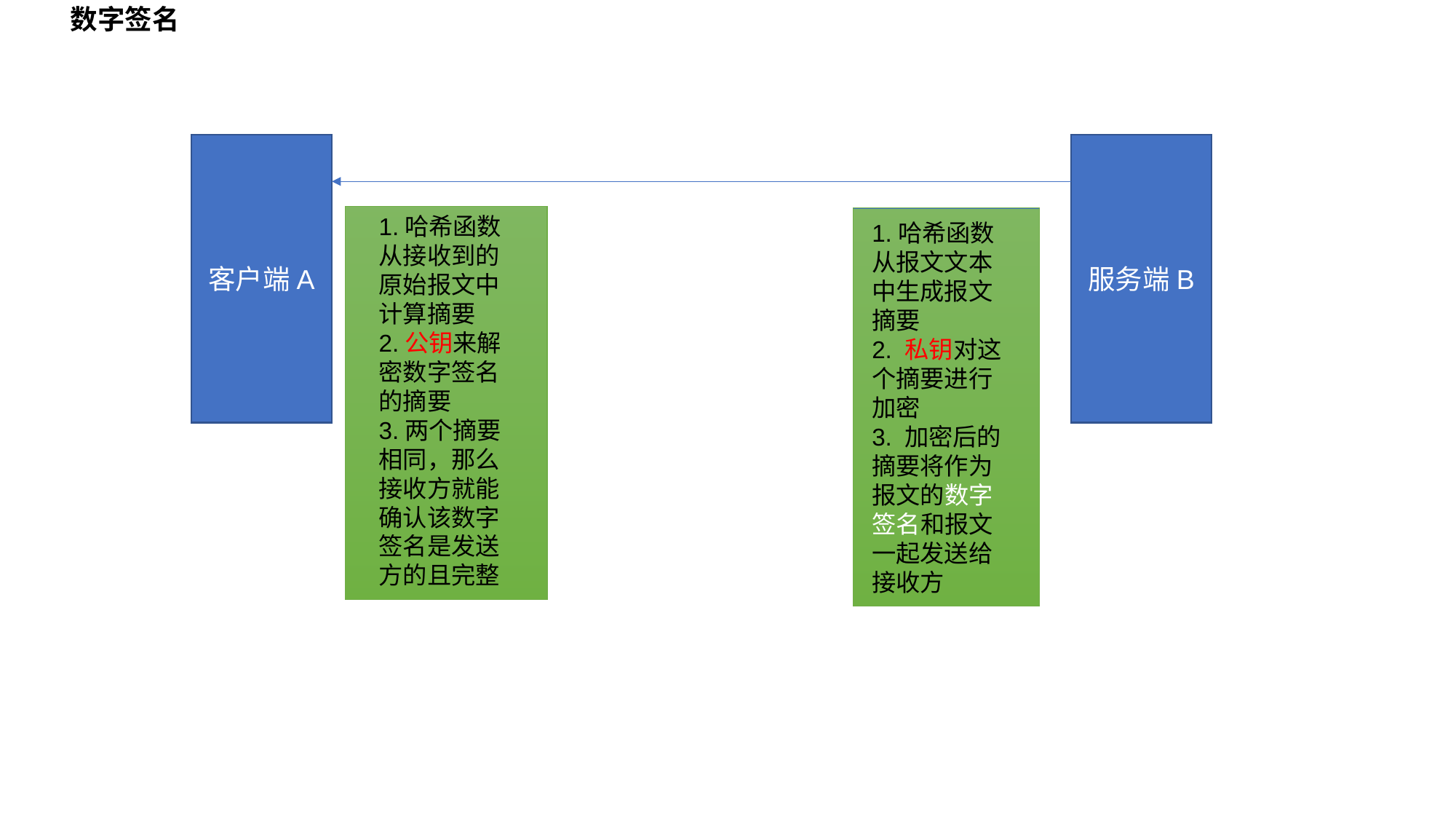

数字签名
客户端A
服务端B
1.哈希函数从接收到的原始报文中计算摘要
2.公钥来解密数字签名的摘要
3.两个摘要相同，那么接收方就能确认该数字签名是发送方的且完整

1.哈希函数从报文文本中生成报文摘要
2. 私钥对这个摘要进行加密
3. 加密后的摘要将作为报文的数字签名和报文一起发送给接收方